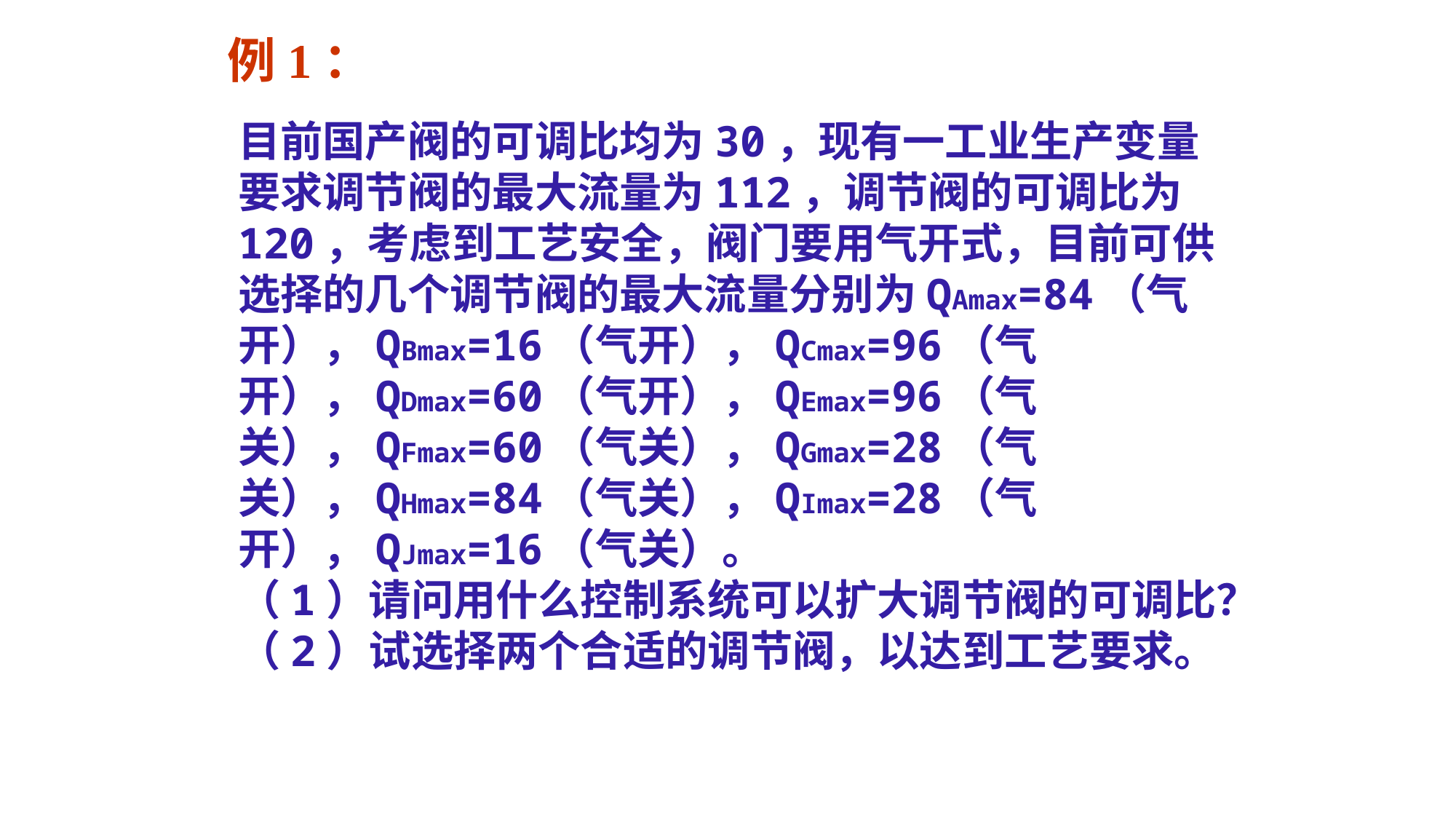

例1：
目前国产阀的可调比均为30，现有一工业生产变量要求调节阀的最大流量为112，调节阀的可调比为120，考虑到工艺安全，阀门要用气开式，目前可供选择的几个调节阀的最大流量分别为QAmax=84（气开），QBmax=16（气开），QCmax=96（气开），QDmax=60（气开），QEmax=96（气关），QFmax=60（气关），QGmax=28（气关），QHmax=84（气关），QImax=28（气开），QJmax=16（气关）。
（1）请问用什么控制系统可以扩大调节阀的可调比？
（2）试选择两个合适的调节阀，以达到工艺要求。